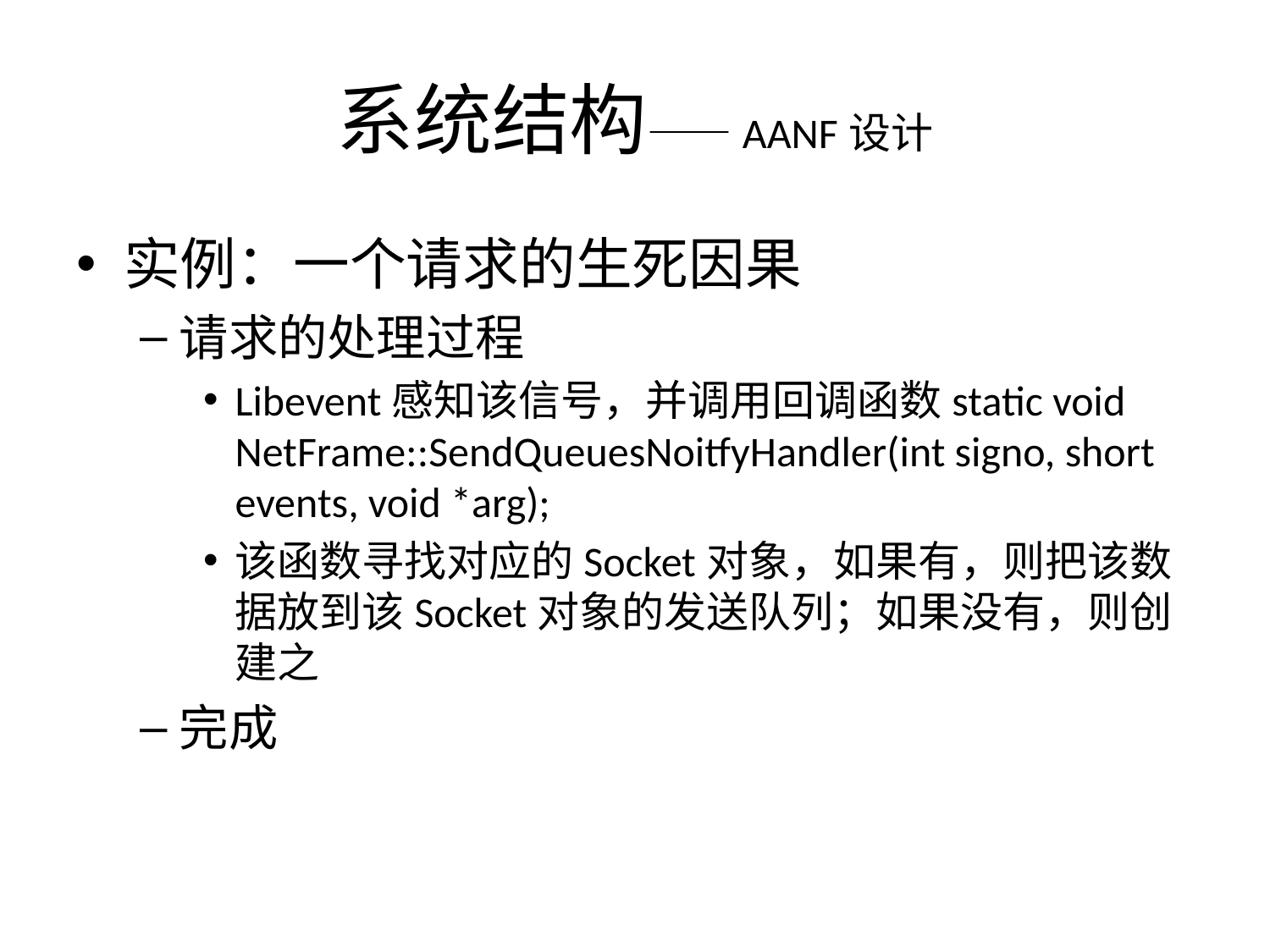

# 系统结构——AANF设计
实例：一个请求的生死因果
请求的处理过程
Libevent感知该信号，并调用回调函数static void NetFrame::SendQueuesNoitfyHandler(int signo, short events, void *arg);
该函数寻找对应的Socket对象，如果有，则把该数据放到该Socket对象的发送队列；如果没有，则创建之
完成